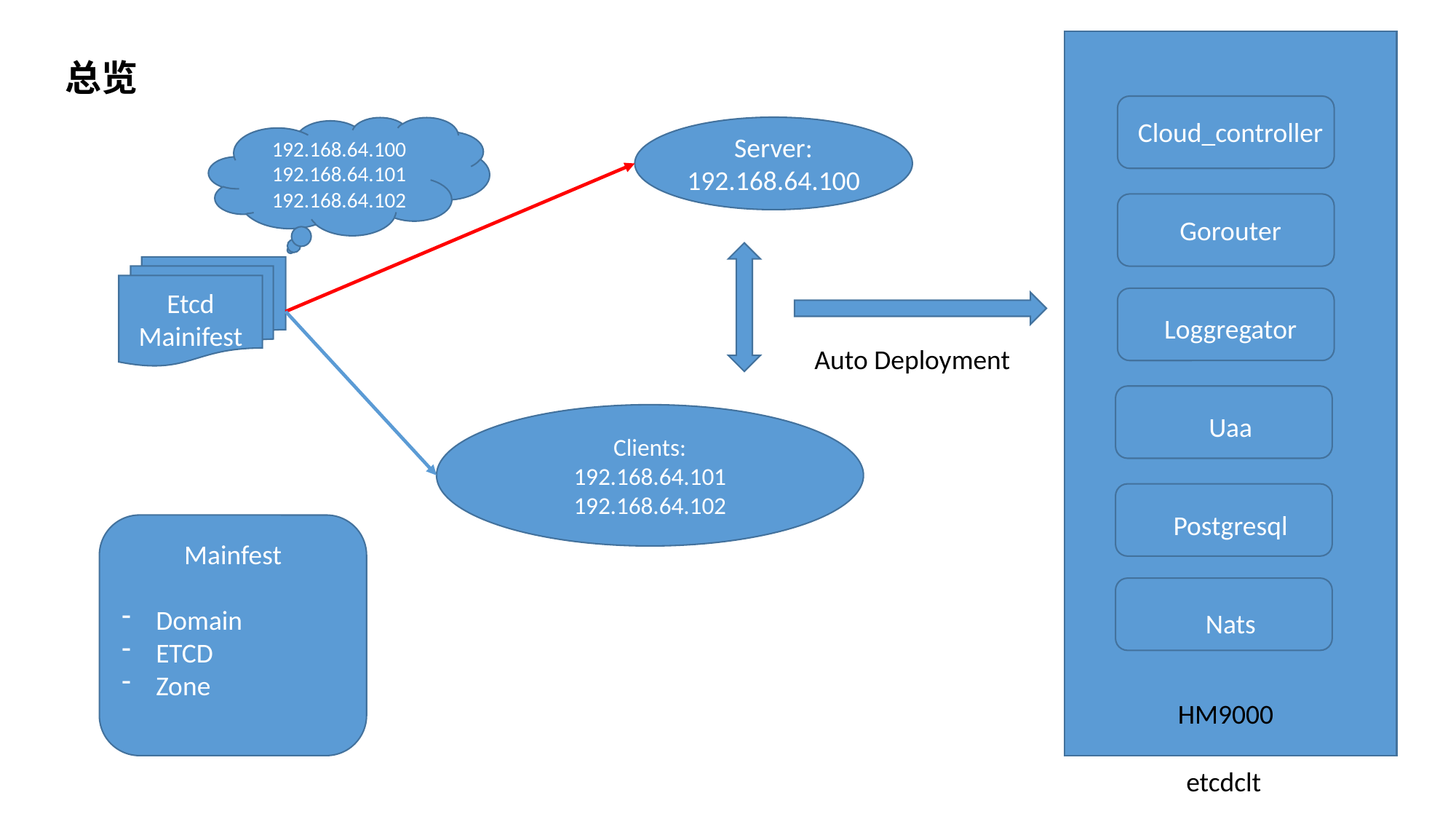

Cloud_controller

Gorouter

Loggregator

Uaa

Postgresql

Nats

总览

192.168.64.100
192.168.64.101
192.168.64.102
Server:
192.168.64.100

Etcd
Mainifest

Auto Deployment

Clients:
192.168.64.101
192.168.64.102

Mainfest

Domain
ETCD
Zone

HM9000
etcdclt